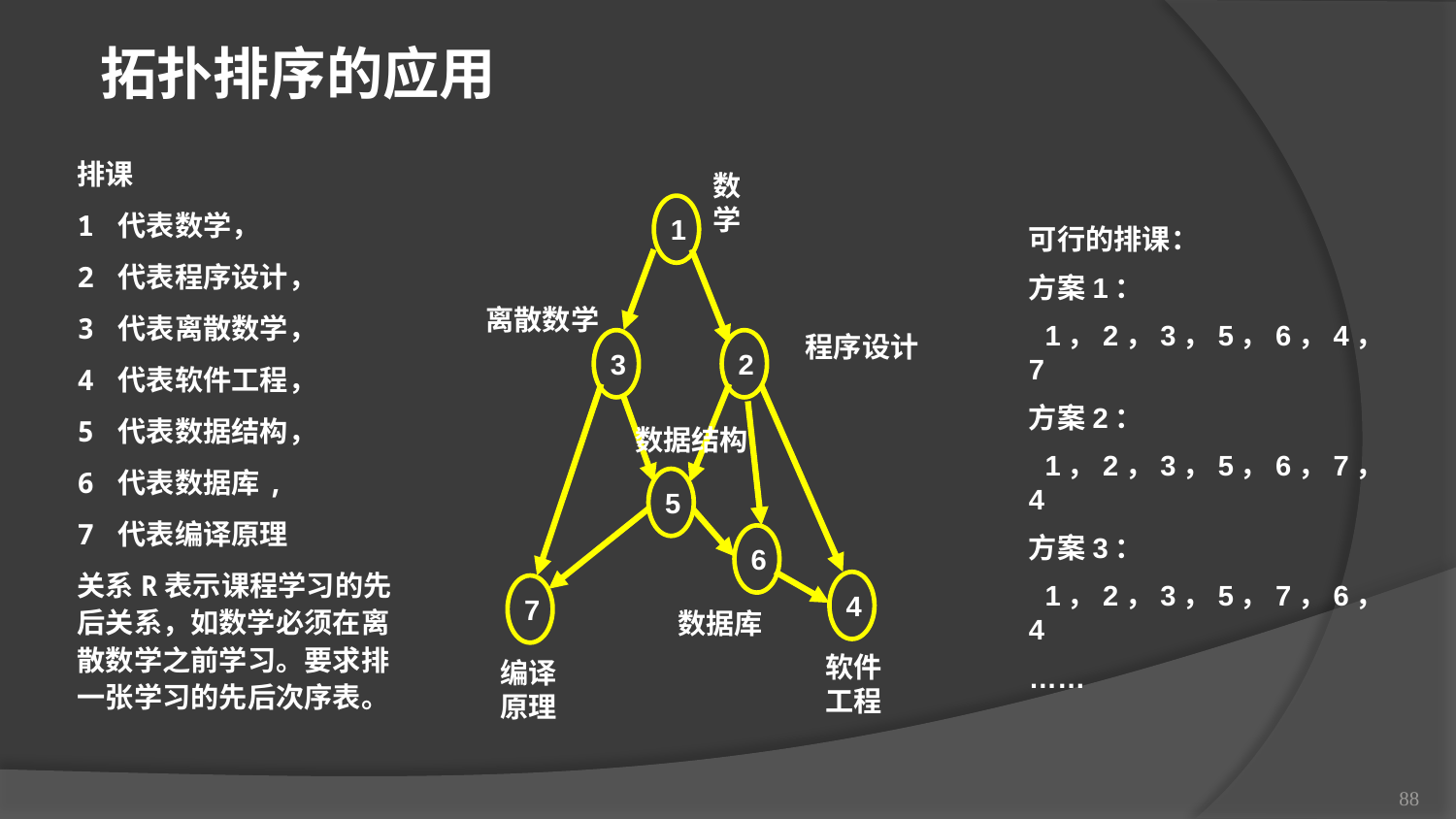

拓扑排序的应用
排课
1 代表数学，
2 代表程序设计，
3 代表离散数学，
4 代表软件工程，
5 代表数据结构，
6 代表数据库,
7 代表编译原理
关系R表示课程学习的先后关系，如数学必须在离散数学之前学习。要求排一张学习的先后次序表。
数学
1

离散数学
程序设计
3
2

数据结构
5

6

4
7
数据库
软件工程
编译原理
可行的排课：
方案1：
  1，2，3，5，6，4，7
方案2：
  1，2，3，5，6，7，4
方案3：
  1，2，3，5，7，6，4
……
88